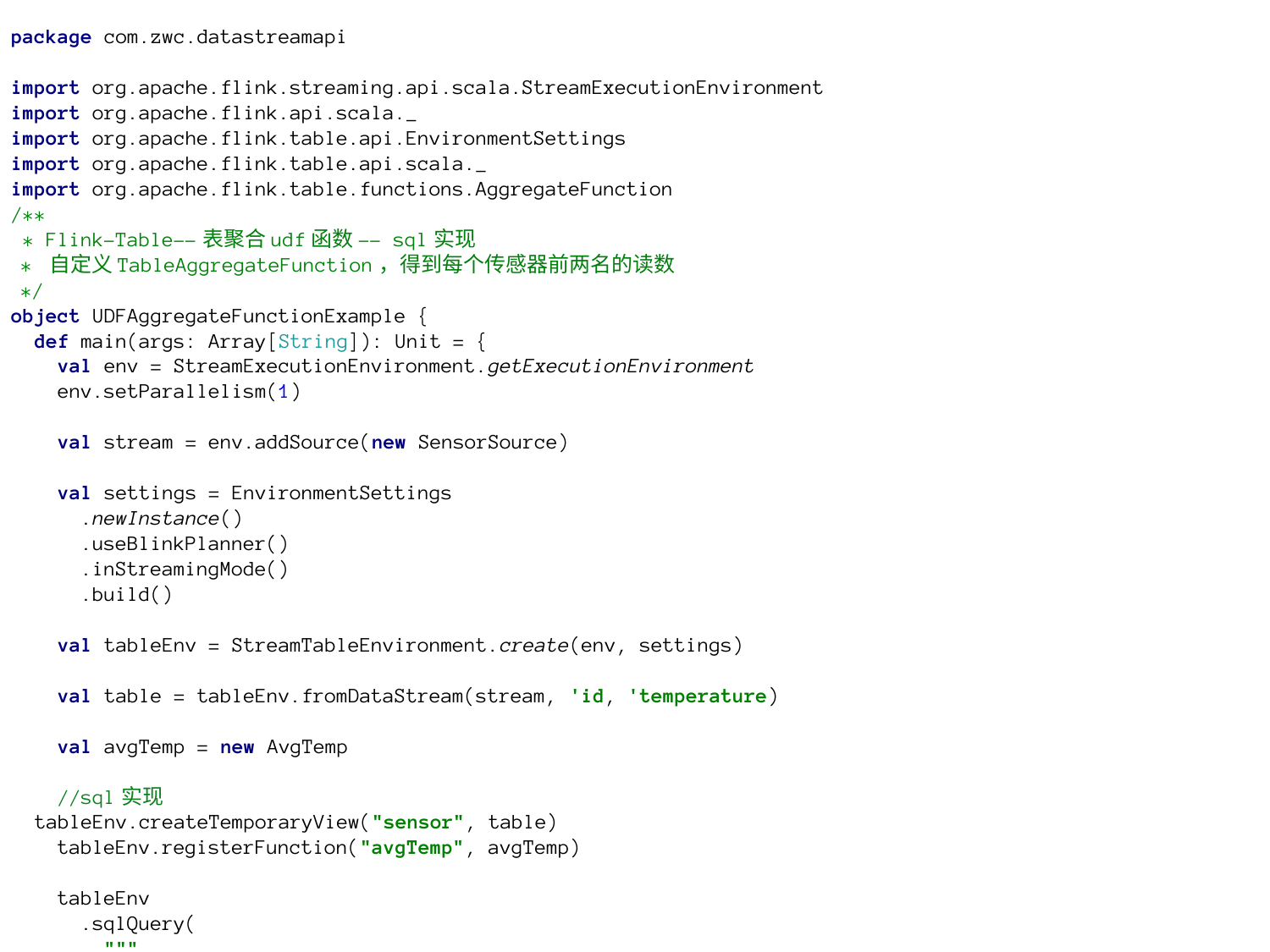

package com.zwc.datastreamapi
import org.apache.flink.streaming.api.scala.StreamExecutionEnvironment
import org.apache.flink.api.scala._
import org.apache.flink.table.api.EnvironmentSettings
import org.apache.flink.table.api.scala._
import org.apache.flink.table.functions.AggregateFunction
/**
 * Flink-Table--表聚合udf函数-- sql实现
 * 自定义TableAggregateFunction，得到每个传感器前两名的读数
 */
object UDFAggregateFunctionExample {
  def main(args: Array[String]): Unit = {
    val env = StreamExecutionEnvironment.getExecutionEnvironment
    env.setParallelism(1)
    val stream = env.addSource(new SensorSource)
    val settings = EnvironmentSettings
      .newInstance()
      .useBlinkPlanner()
      .inStreamingMode()
      .build()
    val tableEnv = StreamTableEnvironment.create(env, settings)
    val table = tableEnv.fromDataStream(stream, 'id, 'temperature)
    val avgTemp = new AvgTemp
    //sql实现
    tableEnv.createTemporaryView("sensor", table)
    tableEnv.registerFunction("avgTemp", avgTemp)
    tableEnv
      .sqlQuery(
        """
          |SELECT
          |id, avgTemp(temperature)
          |FROM sensor
          |GROUP BY id
          |""".stripMargin
      )
      .toRetractStream[(String, Double)]
      .print()
    env.execute()
  }
  class AvgTempAcc{
    var sum: Double = 0.0
    var count: Int = 0
  }
  class AvgTemp extends AggregateFunction[Double, AvgTempAcc]{
    override def createAccumulator(): AvgTempAcc = new AvgTempAcc
    override def getValue(accumulator: AvgTempAcc): Double = {
      accumulator.sum / accumulator.count
    }
    def accumulate(acc: AvgTempAcc, temp: Double): Unit ={
      acc.sum += temp
      acc.count += 1
    }
  }
}